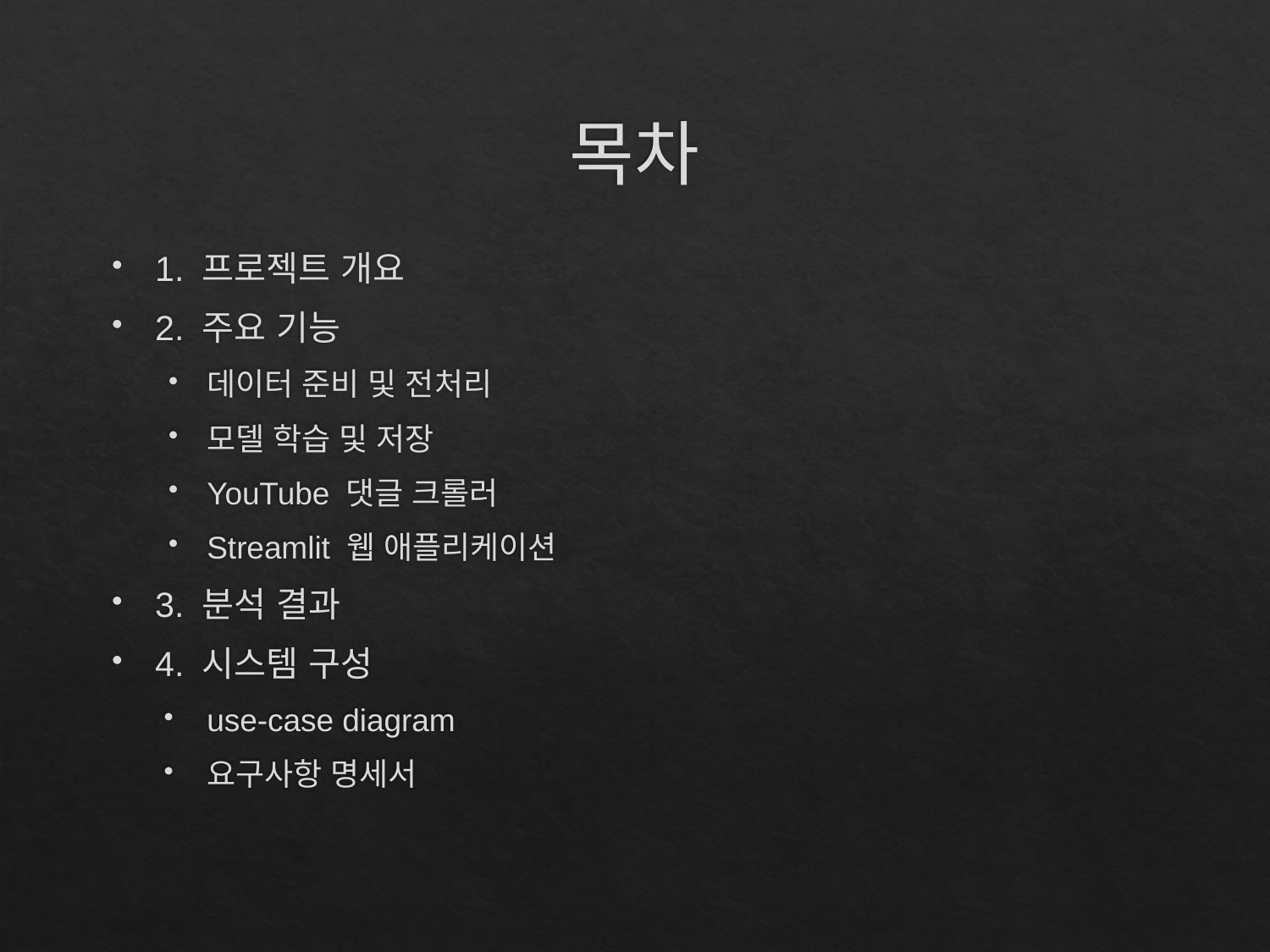

# 목차
1. 프로젝트 개요
2. 주요 기능
데이터 준비 및 전처리
모델 학습 및 저장
YouTube 댓글 크롤러
Streamlit 웹 애플리케이션
3. 분석 결과
4. 시스템 구성
use-case diagram
요구사항 명세서